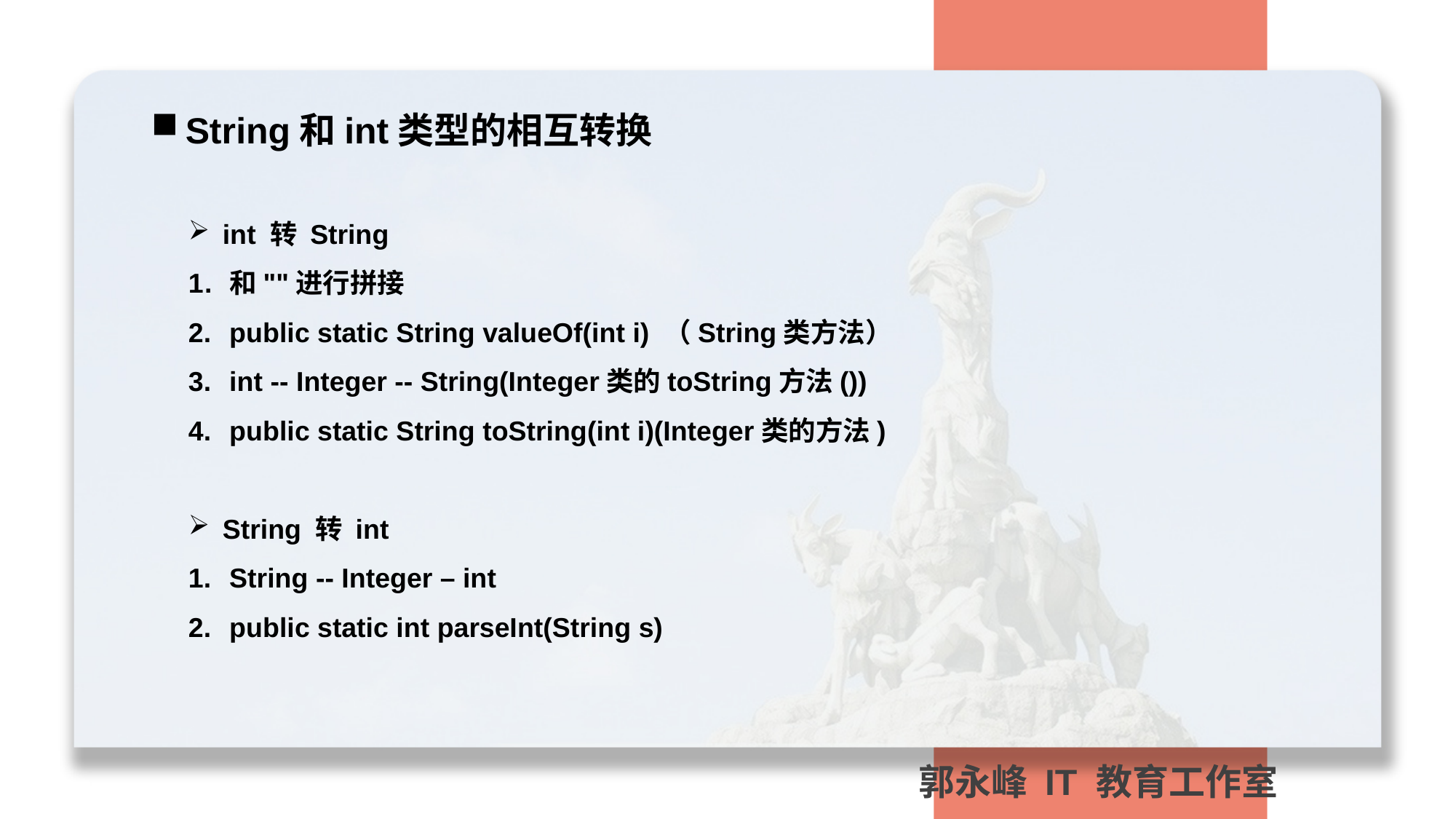

String和int类型的相互转换
int 转 String
和""进行拼接
public static String valueOf(int i) （String类方法）
int -- Integer -- String(Integer类的toString方法())
public static String toString(int i)(Integer类的方法)

String 转 int
String -- Integer – int
public static int parseInt(String s)